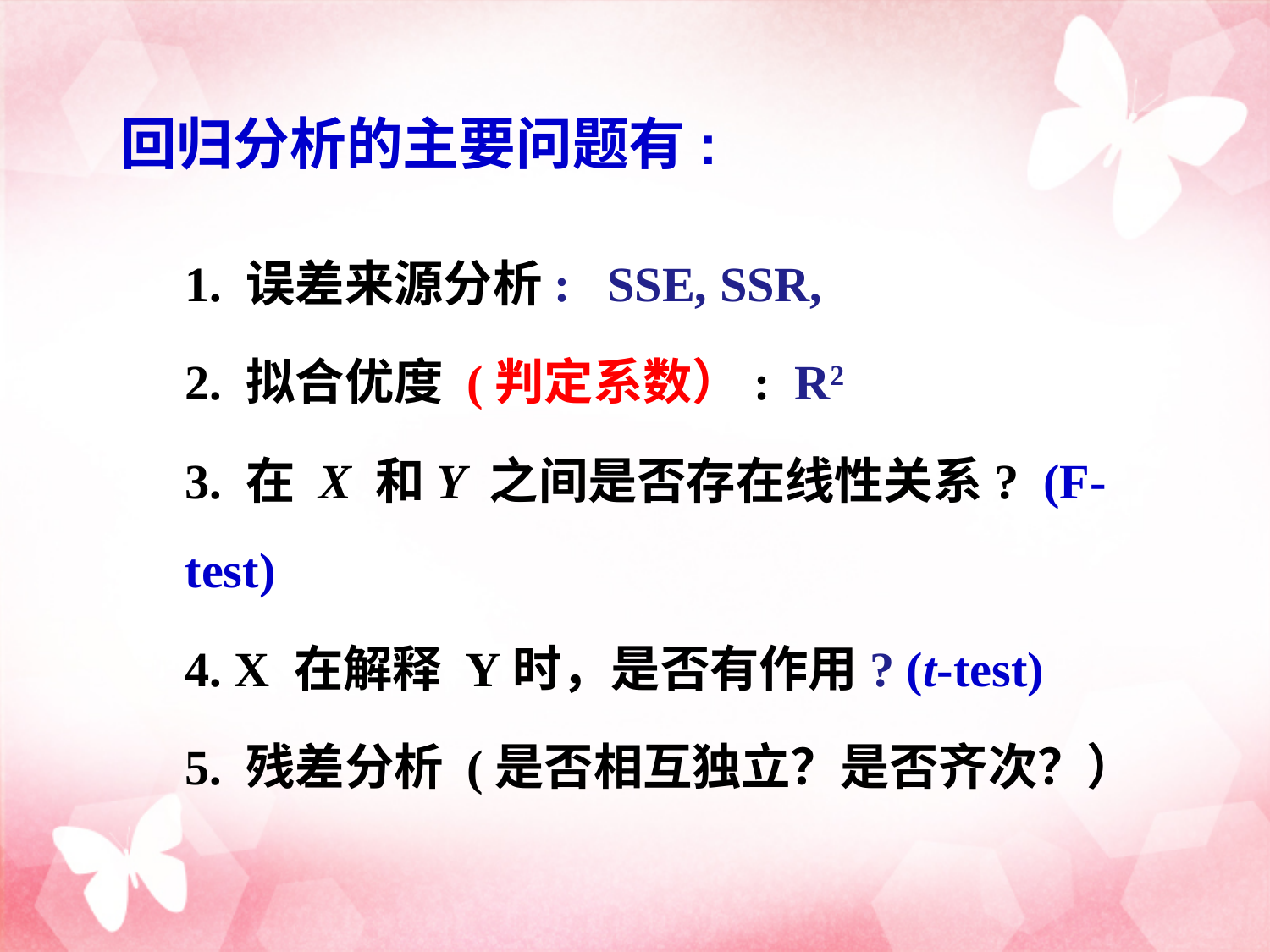

回归分析的主要问题有:
1. 误差来源分析:   SSE, SSR,
2. 拟合优度 (判定系数）:  R2
3. 在 X 和Y 之间是否存在线性关系?  (F-test)
4. X 在解释 Y时，是否有作用? (t-test)
5. 残差分析 (是否相互独立？是否齐次？）